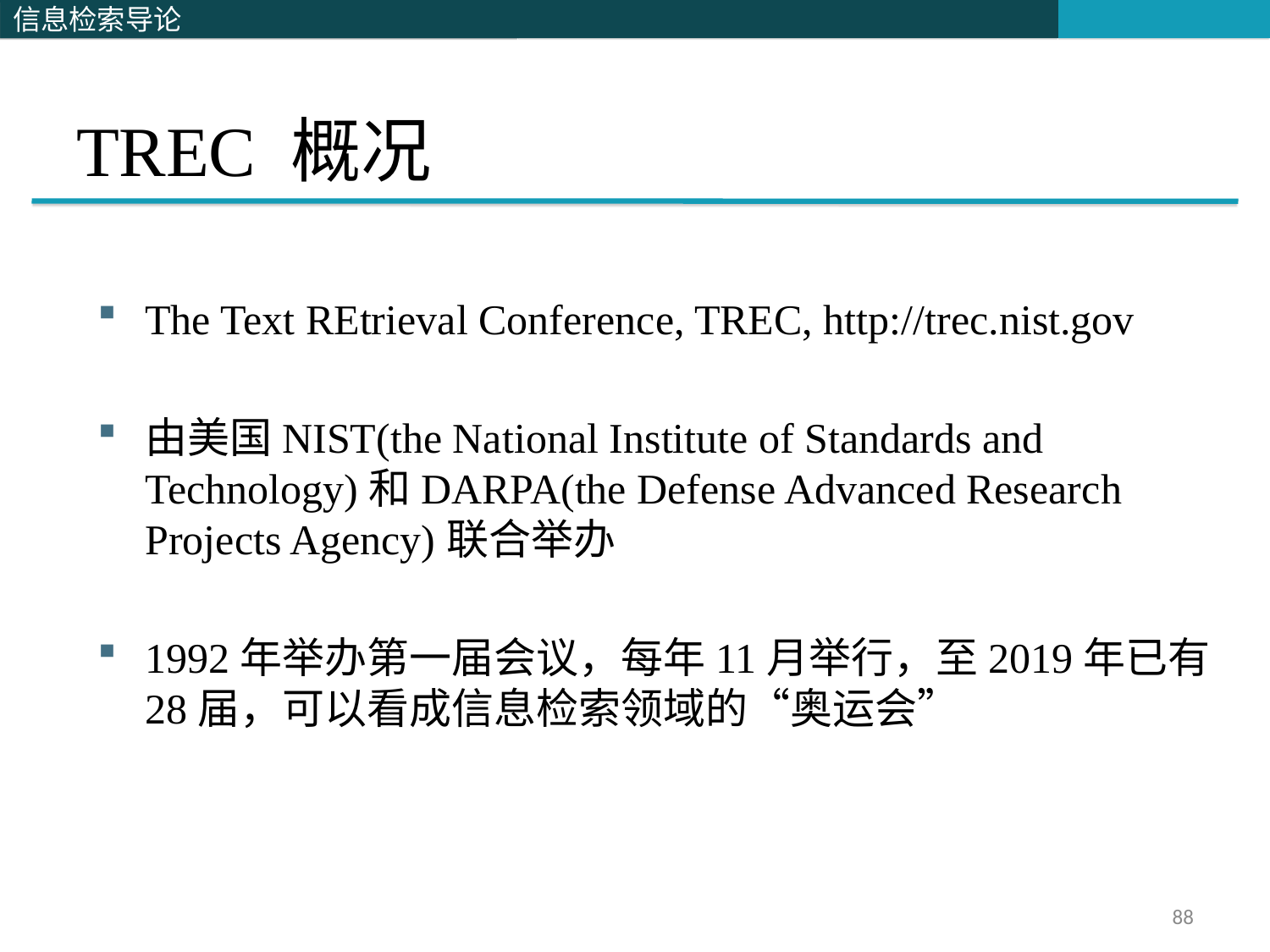

# TREC 概况
The Text REtrieval Conference, TREC, http://trec.nist.gov

由美国NIST(the National Institute of Standards and Technology)和DARPA(the Defense Advanced Research Projects Agency)联合举办

1992年举办第一届会议，每年11月举行，至2019年已有28届，可以看成信息检索领域的“奥运会”
88